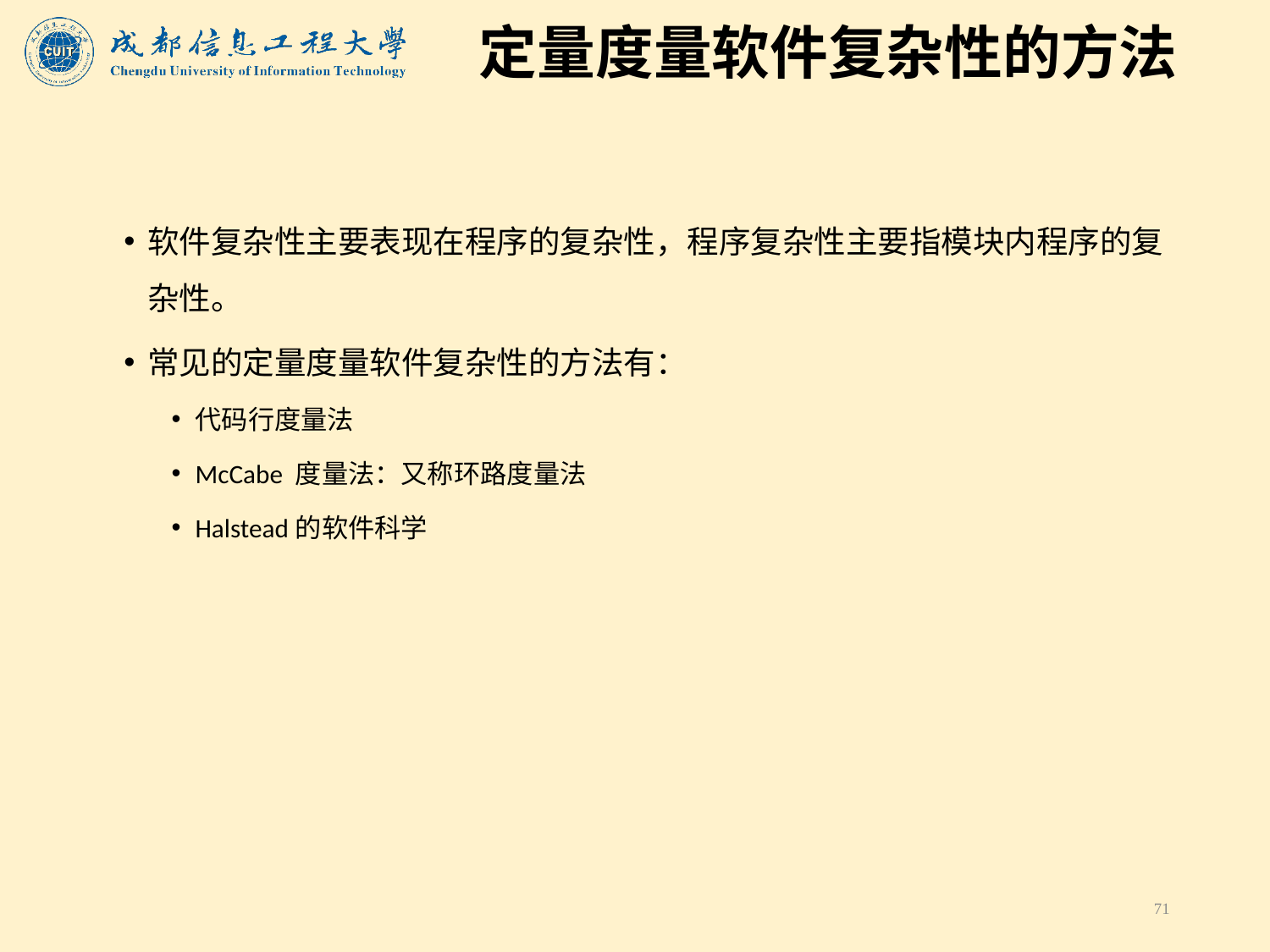

# 定量度量软件复杂性的方法
软件复杂性主要表现在程序的复杂性，程序复杂性主要指模块内程序的复杂性。
常见的定量度量软件复杂性的方法有：
代码行度量法
McCabe 度量法：又称环路度量法
Halstead的软件科学

71